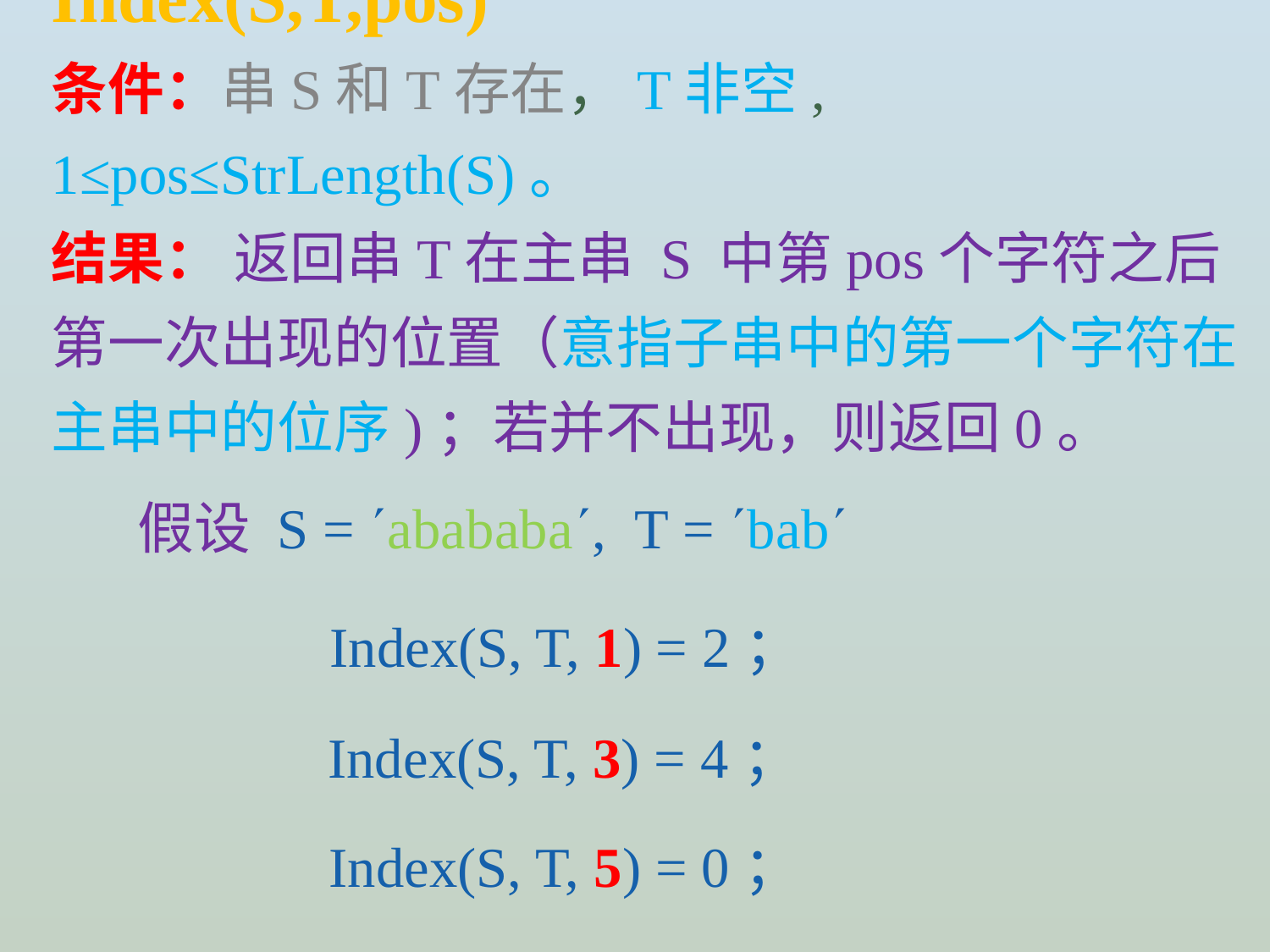

Index(S,T,pos)
条件：串S和T存在，T非空, 1≤pos≤StrLength(S)。
结果： 返回串T在主串 S 中第pos个字符之后第一次出现的位置（意指子串中的第一个字符在主串中的位序)；若并不出现，则返回0。
假设 S = ′abababa′,  T = ′bab′
Index(S, T, 1) = 2；
Index(S, T, 3) = 4；
Index(S, T, 5) = 0；